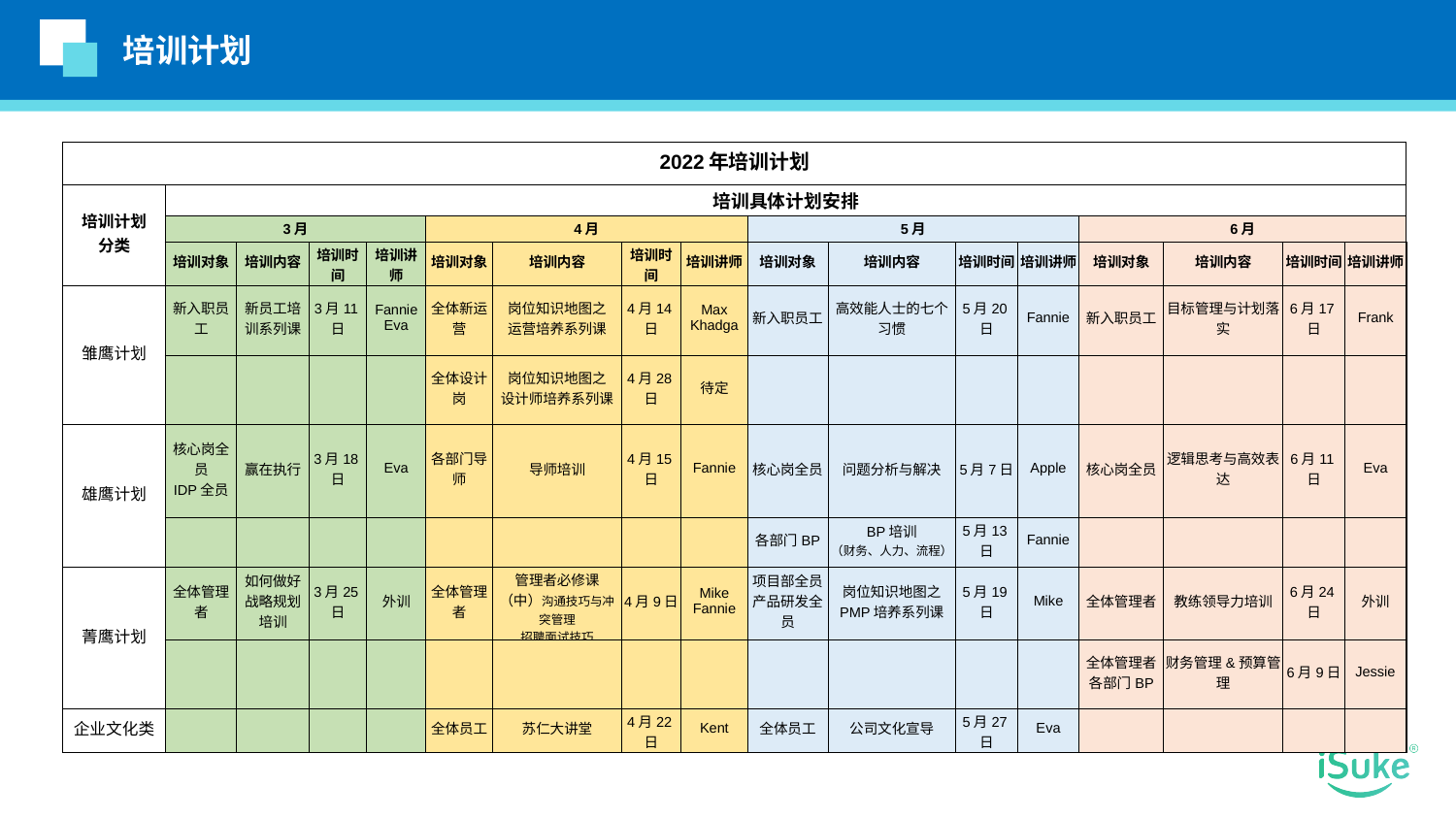

培训计划

| 2022年培训计划 |  |  |  |  |  |  |  |  |  |  |  |  |  |  |  |  |
| --- | --- | --- | --- | --- | --- | --- | --- | --- | --- | --- | --- | --- | --- | --- | --- | --- |
| 培训计划 分类 | 培训具体计划安排 |  |  |  |  |  |  |  |  |  |  |  |  |  |  |  |
|  | 3月 |  |  |  | 4月 |  |  |  | 5月 |  |  |  | 6月 |  |  |  |
|  | 培训对象 | 培训内容 | 培训时间 | 培训讲师 | 培训对象 | 培训内容 | 培训时间 | 培训讲师 | 培训对象 | 培训内容 | 培训时间 | 培训讲师 | 培训对象 | 培训内容 | 培训时间 | 培训讲师 |
| 雏鹰计划 | 新入职员工 | 新员工培训系列课 | 3月11日 | Fannie Eva | 全体新运营 | 岗位知识地图之 运营培养系列课 | 4月14日 | Max Khadga | 新入职员工 | 高效能人士的七个习惯 | 5月20日 | Fannie | 新入职员工 | 目标管理与计划落实 | 6月17日 | Frank |
|  |  |  |  |  | 全体设计岗 | 岗位知识地图之 设计师培养系列课 | 4月28日 | 待定 |  |  |  |  |  |  |  |  |
| 雄鹰计划 | 核心岗全员 IDP全员 | 赢在执行 | 3月18日 | Eva | 各部门导师 | 导师培训 | 4月15日 | Fannie | 核心岗全员 | 问题分析与解决 | 5月7日 | Apple | 核心岗全员 | 逻辑思考与高效表达 | 6月11日 | Eva |
|  |  |  |  |  |  |  |  |  | 各部门BP | BP培训 （财务、人力、流程） | 5月13日 | Fannie |  |  |  |  |
| 菁鹰计划 | 全体管理者 | 如何做好战略规划培训 | 3月25日 | 外训 | 全体管理者 | 管理者必修课（中）沟通技巧与冲突管理 招聘面试技巧 | 4月9日 | Mike Fannie | 项目部全员 产品研发全员 | 岗位知识地图之 PMP培养系列课 | 5月19日 | Mike | 全体管理者 | 教练领导力培训 | 6月24日 | 外训 |
|  |  |  |  |  |  |  |  |  |  |  |  |  | 全体管理者 各部门BP | 财务管理&预算管理 | 6月9日 | Jessie |
| 企业文化类 |  |  |  |  | 全体员工 | 苏仁大讲堂 | 4月22日 | Kent | 全体员工 | 公司文化宣导 | 5月27日 | Eva |  |  |  |  |